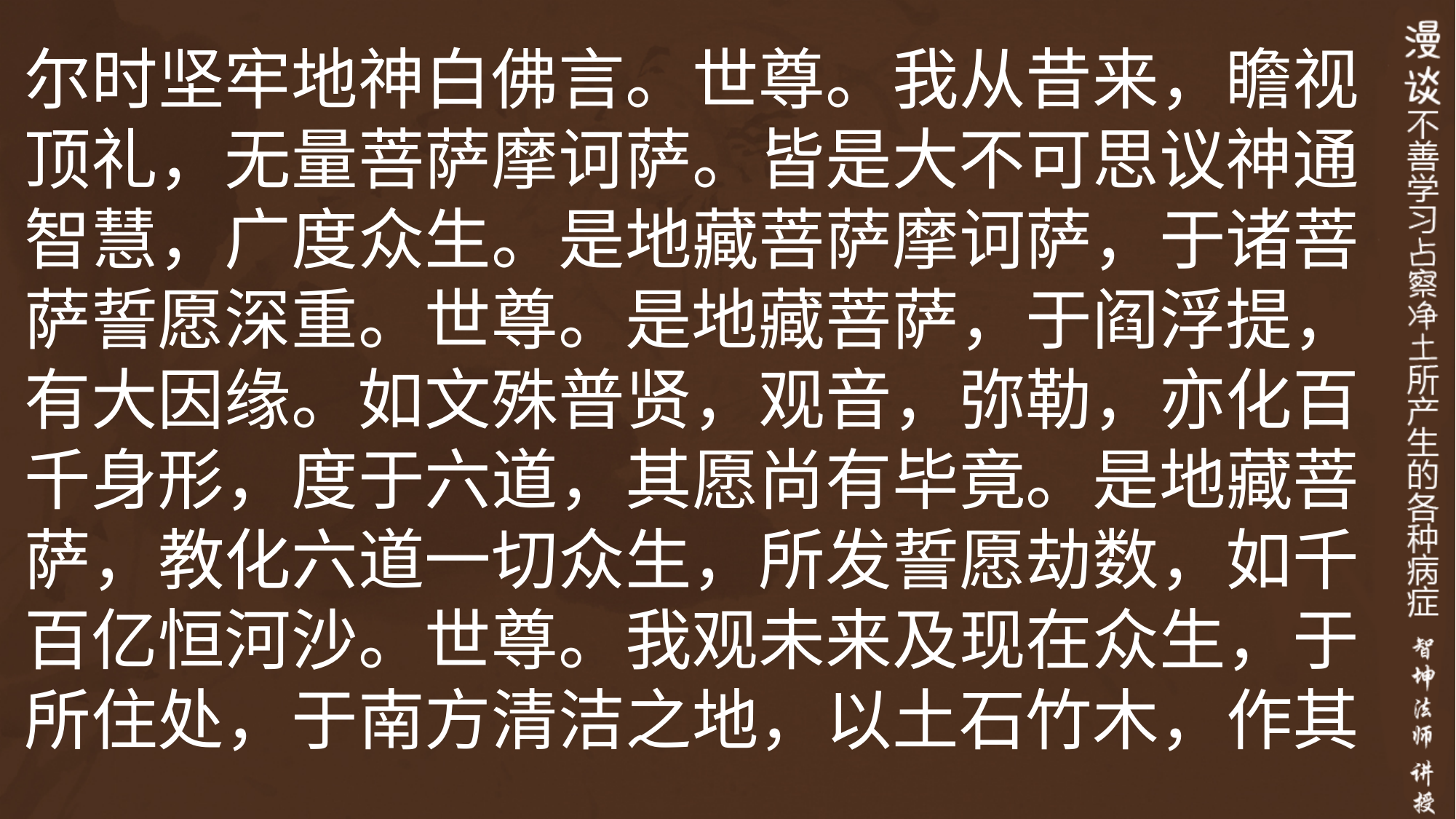

尔时坚牢地神白佛言。世尊。我从昔来，瞻视顶礼，无量菩萨摩诃萨。皆是大不可思议神通智慧，广度众生。是地藏菩萨摩诃萨，于诸菩萨誓愿深重。世尊。是地藏菩萨，于阎浮提，有大因缘。如文殊普贤，观音，弥勒，亦化百千身形，度于六道，其愿尚有毕竟。是地藏菩萨，教化六道一切众生，所发誓愿劫数，如千百亿恒河沙。世尊。我观未来及现在众生，于所住处，于南方清洁之地，以土石竹木，作其